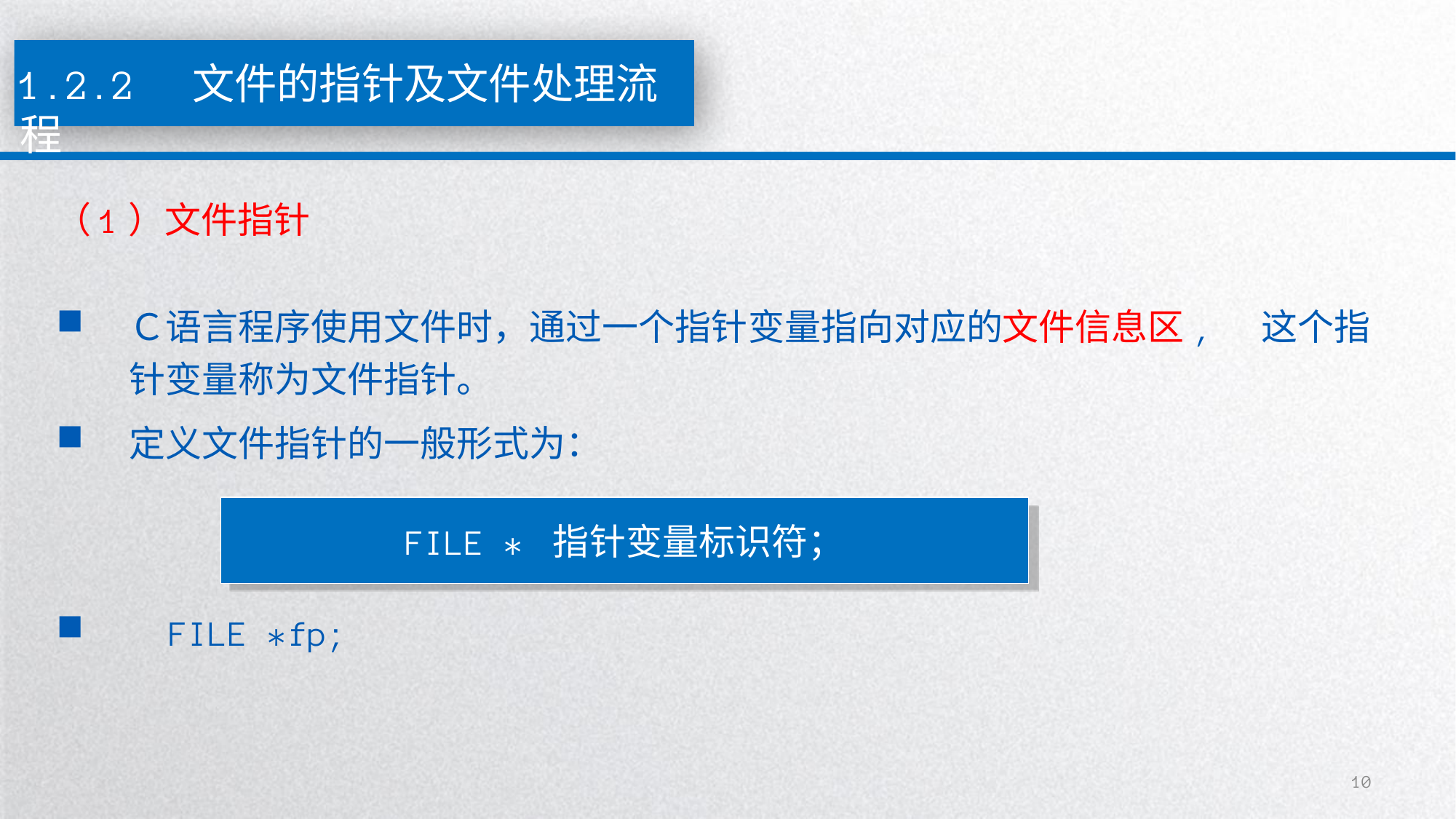

1.2.2  文件的指针及文件处理流程
（1）文件指针
Ｃ语言程序使用文件时，通过一个指针变量指向对应的文件信息区,  这个指针变量称为文件指针。
定义文件指针的一般形式为：

  FILE *fp;
FILE * 指针变量标识符；
10